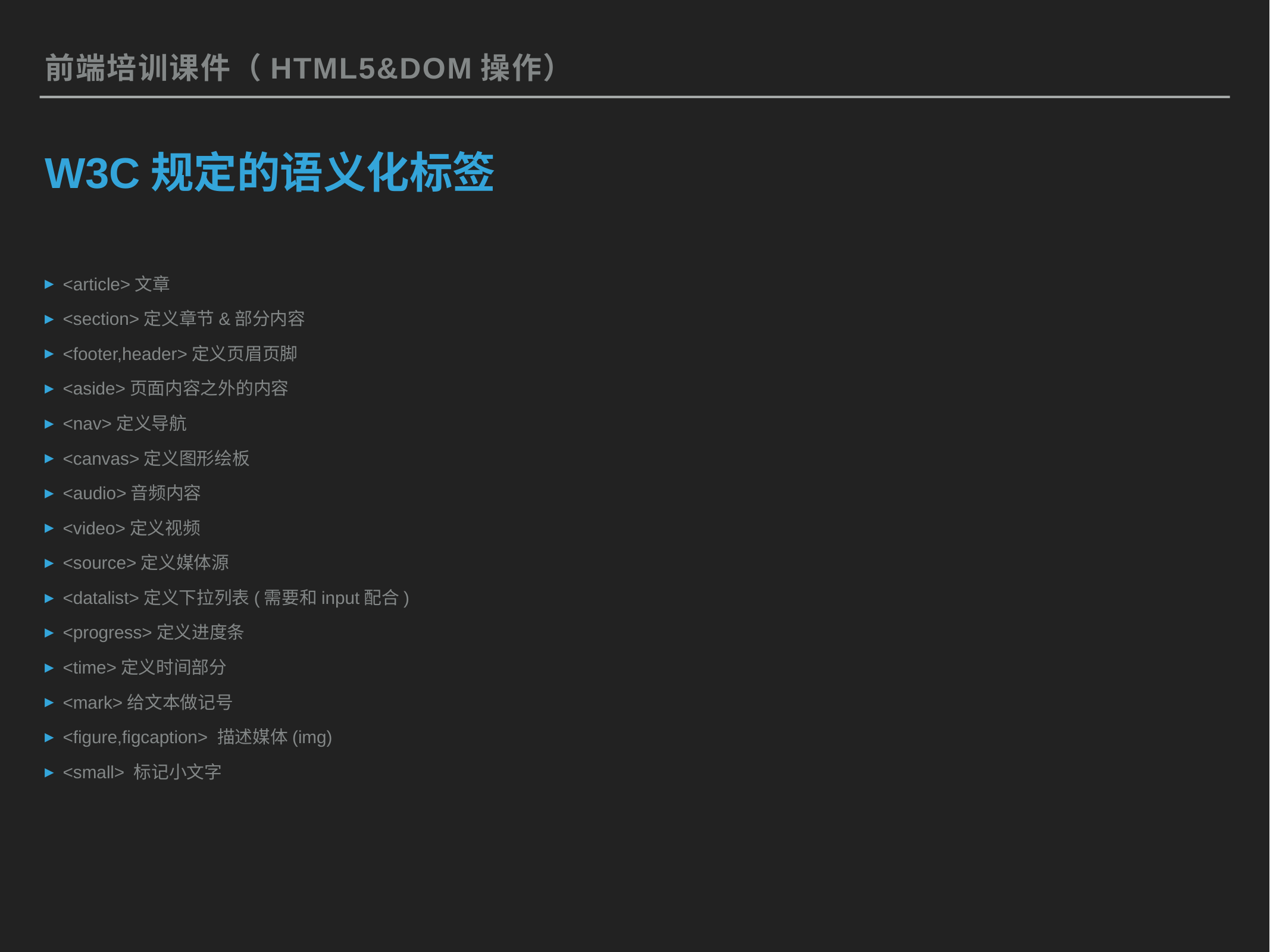

前端培训课件（HTML5&DOM操作）
# W3c规定的语义化标签
<article>文章
<section>定义章节&部分内容
<footer,header>定义页眉页脚
<aside>页面内容之外的内容
<nav>定义导航
<canvas>定义图形绘板
<audio>音频内容
<video>定义视频
<source>定义媒体源
<datalist>定义下拉列表(需要和input配合)
<progress>定义进度条
<time>定义时间部分
<mark>给文本做记号
<figure,figcaption> 描述媒体(img)
<small> 标记小文字